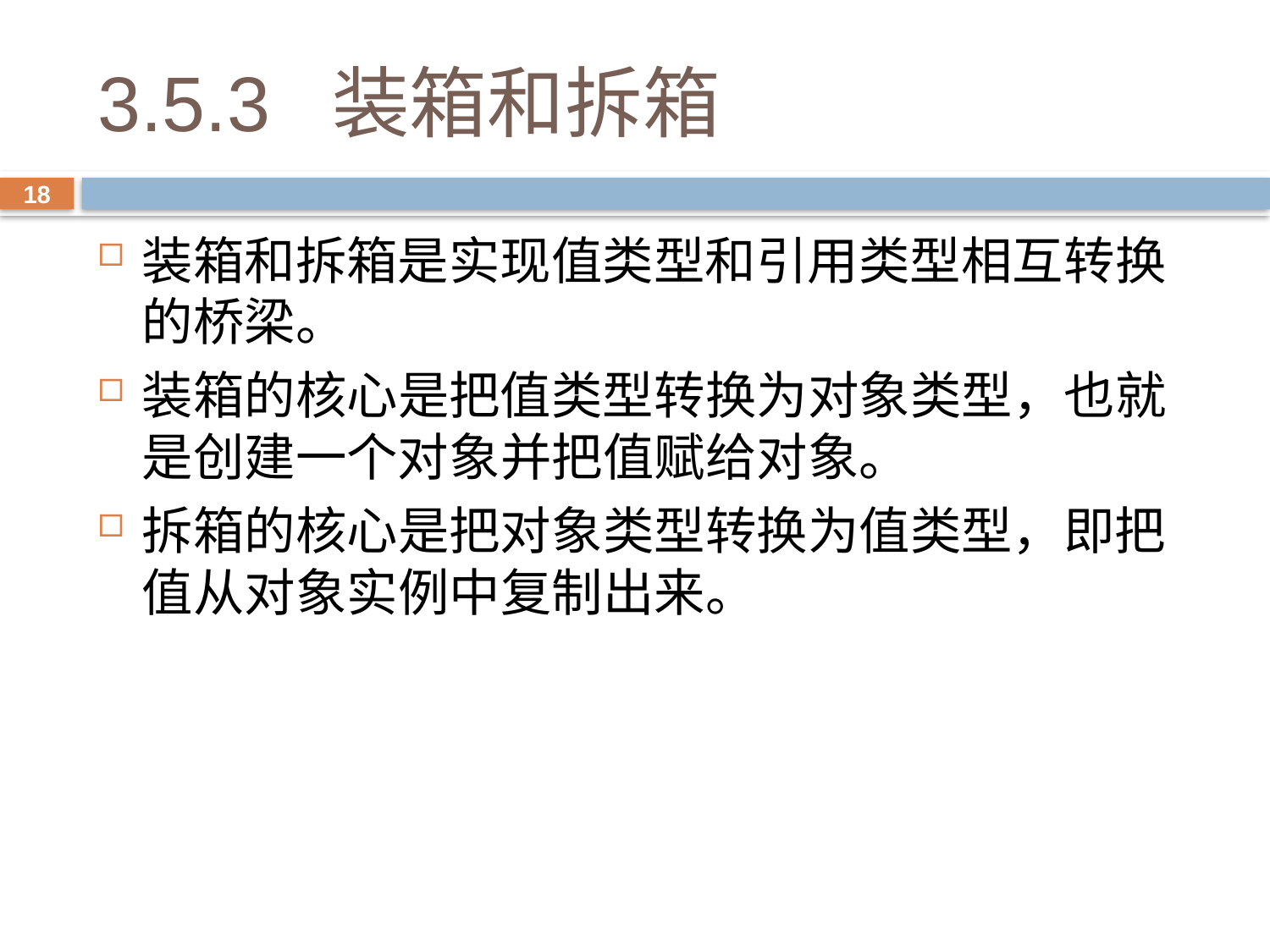

# 3.5.3  装箱和拆箱
18
装箱和拆箱是实现值类型和引用类型相互转换的桥梁。
装箱的核心是把值类型转换为对象类型，也就是创建一个对象并把值赋给对象。
拆箱的核心是把对象类型转换为值类型，即把值从对象实例中复制出来。